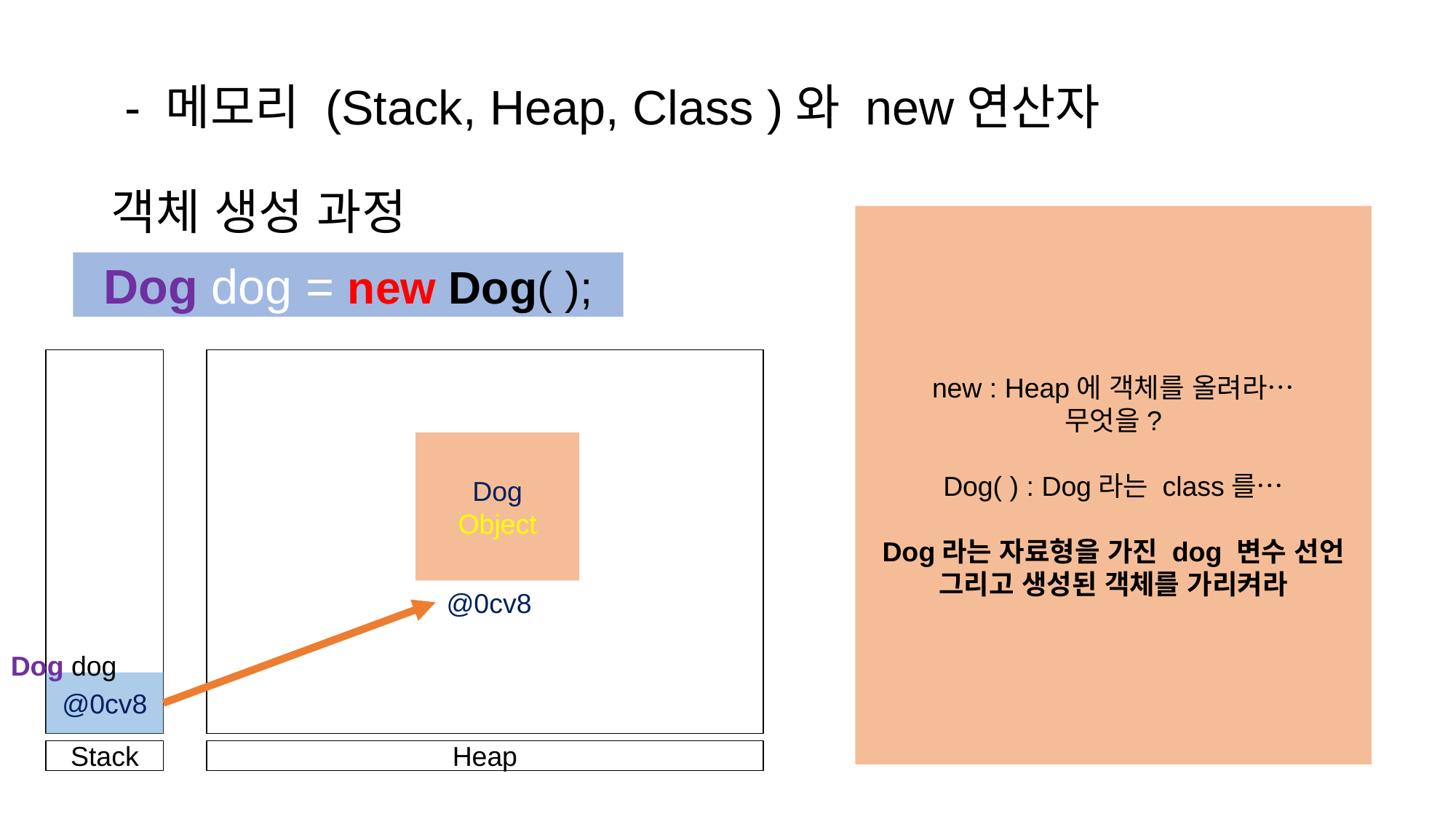

# - 메모리 (Stack, Heap, Class )와 new연산자 객체 생성 과정
new : Heap에 객체를 올려라…
무엇을?

Dog( ) : Dog라는 class를…

Dog라는 자료형을 가진 dog 변수 선언
그리고 생성된 객체를 가리켜라
Dog dog = new Dog( );

Dog
Object
@0cv8
Dog dog
@0cv8
Stack
Heap